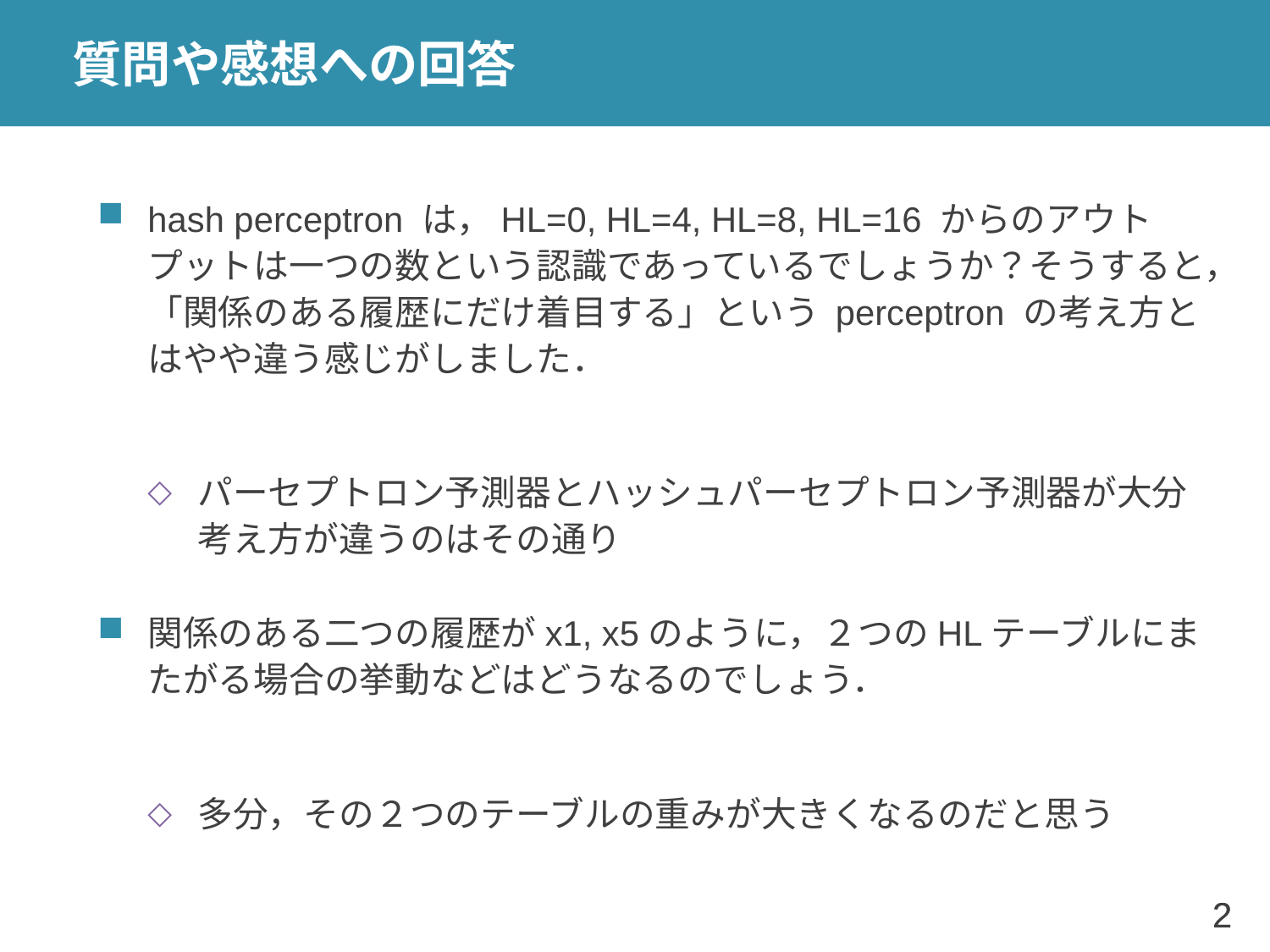

# 質問や感想への回答
hash perceptron は，HL=0, HL=4, HL=8, HL=16 からのアウトプットは一つの数という認識であっているでしょうか？そうすると，「関係のある履歴にだけ着目する」という perceptron の考え方とはやや違う感じがしました．

パーセプトロン予測器とハッシュパーセプトロン予測器が大分考え方が違うのはその通り
関係のある二つの履歴がx1, x5のように，２つのHLテーブルにまたがる場合の挙動などはどうなるのでしょう．

多分，その２つのテーブルの重みが大きくなるのだと思う